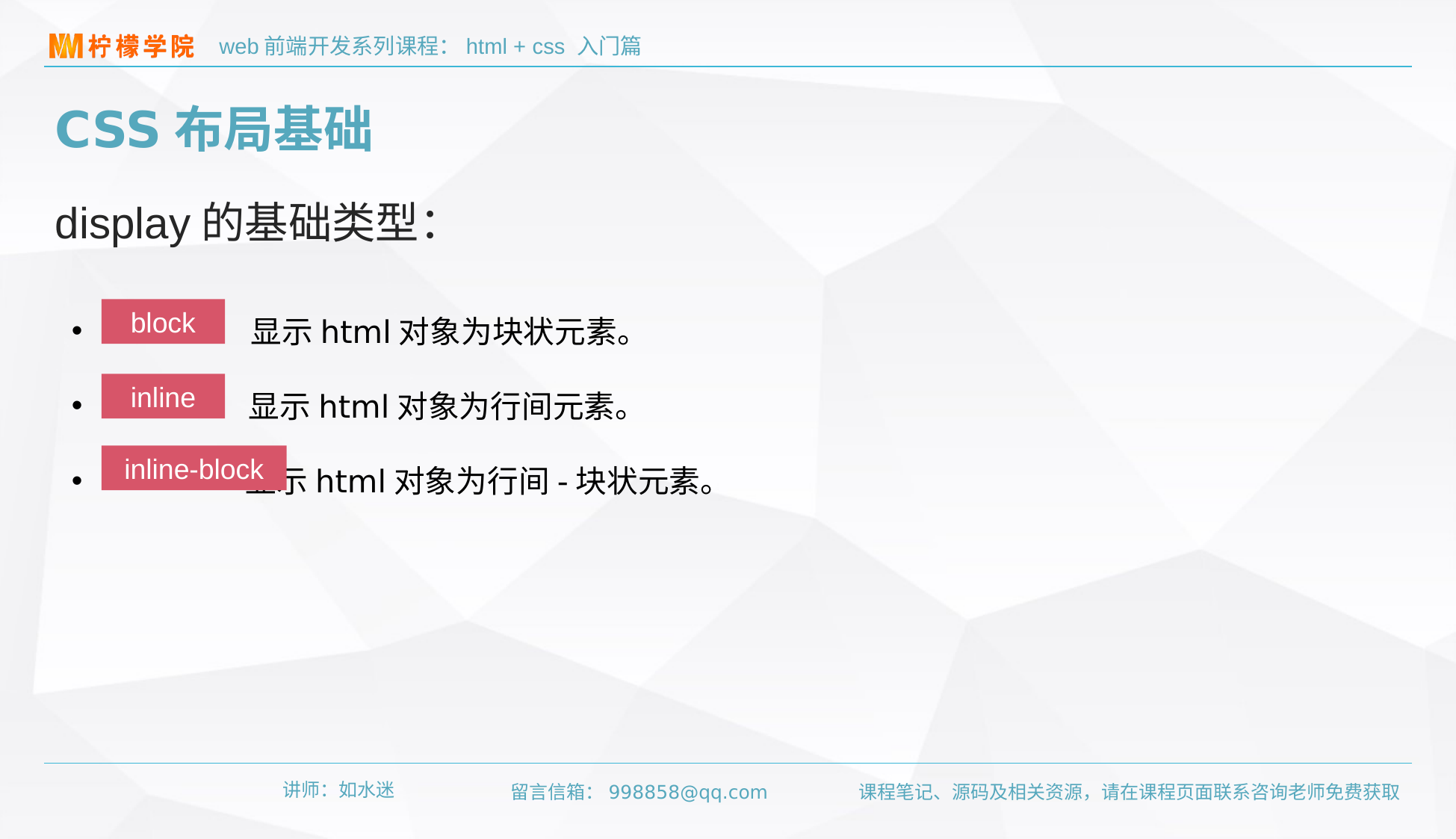

CSS布局基础
display的基础类型：
inline：  显示html对象为块状元素。
block：  显示html对象为行间元素。
                  显示html对象为行间-块状元素。
block
inline
inline-block